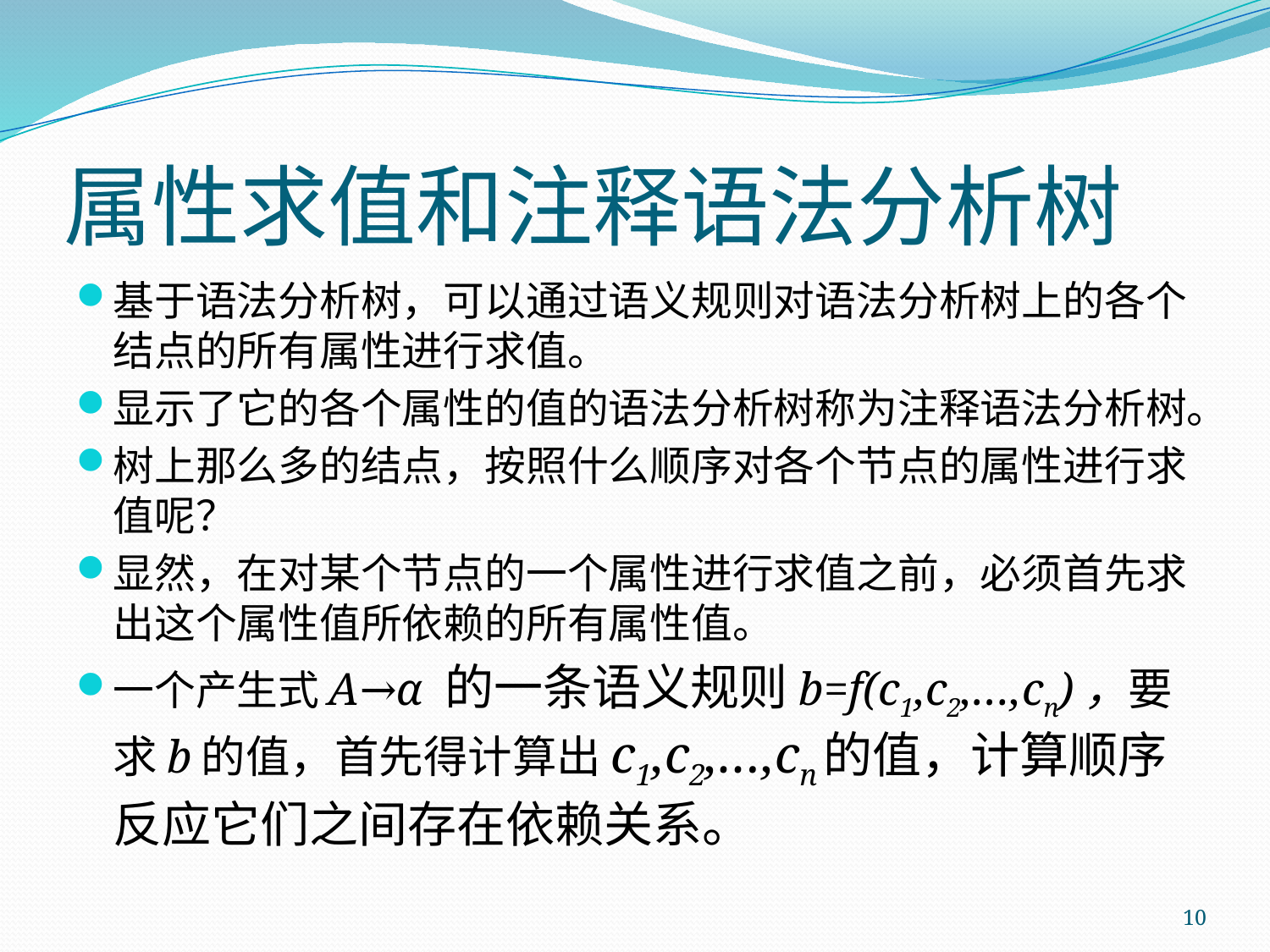

# 属性求值和注释语法分析树
基于语法分析树，可以通过语义规则对语法分析树上的各个结点的所有属性进行求值。
显示了它的各个属性的值的语法分析树称为注释语法分析树。
树上那么多的结点，按照什么顺序对各个节点的属性进行求值呢？
显然，在对某个节点的一个属性进行求值之前，必须首先求出这个属性值所依赖的所有属性值。
一个产生式A→α 的一条语义规则b=f(c1,c2,…,cn)，要求b的值，首先得计算出c1,c2,…,cn的值，计算顺序反应它们之间存在依赖关系。
10